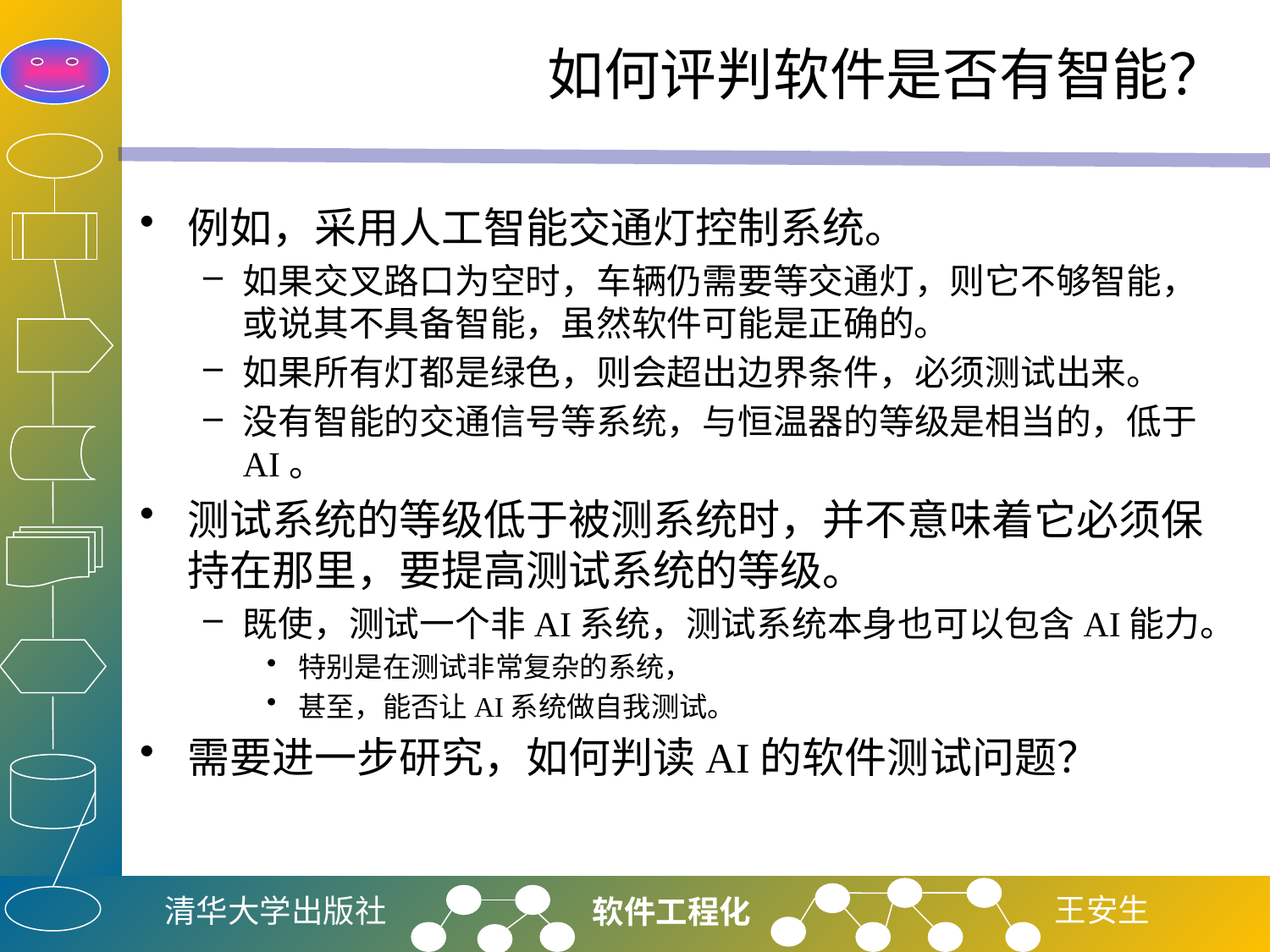

# 如何评判软件是否有智能？
例如，采用人工智能交通灯控制系统。
如果交叉路口为空时，车辆仍需要等交通灯，则它不够智能，或说其不具备智能，虽然软件可能是正确的。
如果所有灯都是绿色，则会超出边界条件，必须测试出来。
没有智能的交通信号等系统，与恒温器的等级是相当的，低于AI。
测试系统的等级低于被测系统时，并不意味着它必须保持在那里，要提高测试系统的等级。
既使，测试一个非AI系统，测试系统本身也可以包含AI能力。
特别是在测试非常复杂的系统，
甚至，能否让AI系统做自我测试。
需要进一步研究，如何判读AI的软件测试问题？